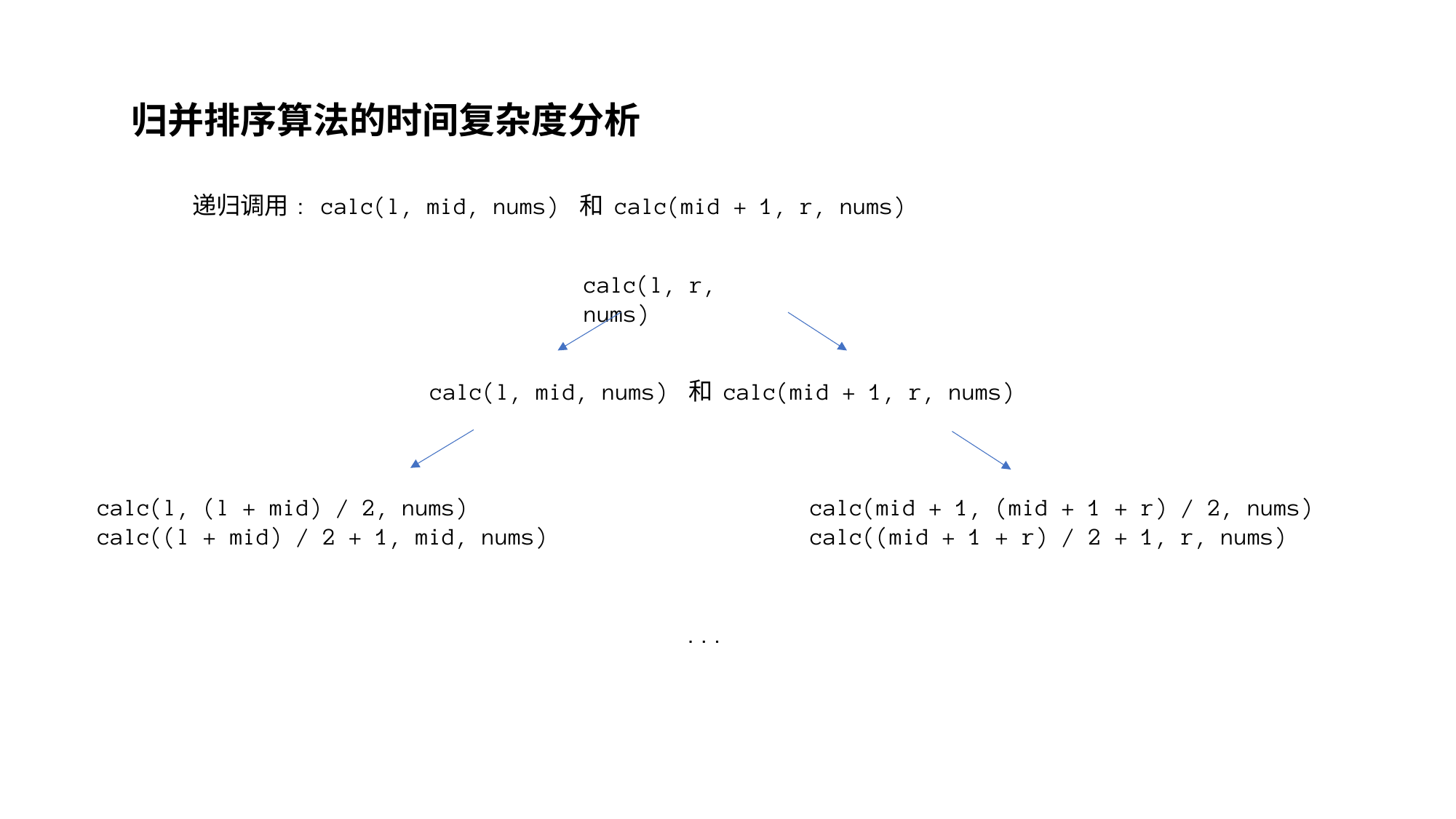

归并排序算法的时间复杂度分析
递归调用: calc(l, mid, nums) 和 calc(mid + 1, r, nums)
calc(l, r, nums)
calc(l, mid, nums) 和 calc(mid + 1, r, nums)
calc(l, (l + mid) / 2, nums)
calc((l + mid) / 2 + 1, mid, nums)
calc(mid + 1, (mid + 1 + r) / 2, nums)
calc((mid + 1 + r) / 2 + 1, r, nums)
...